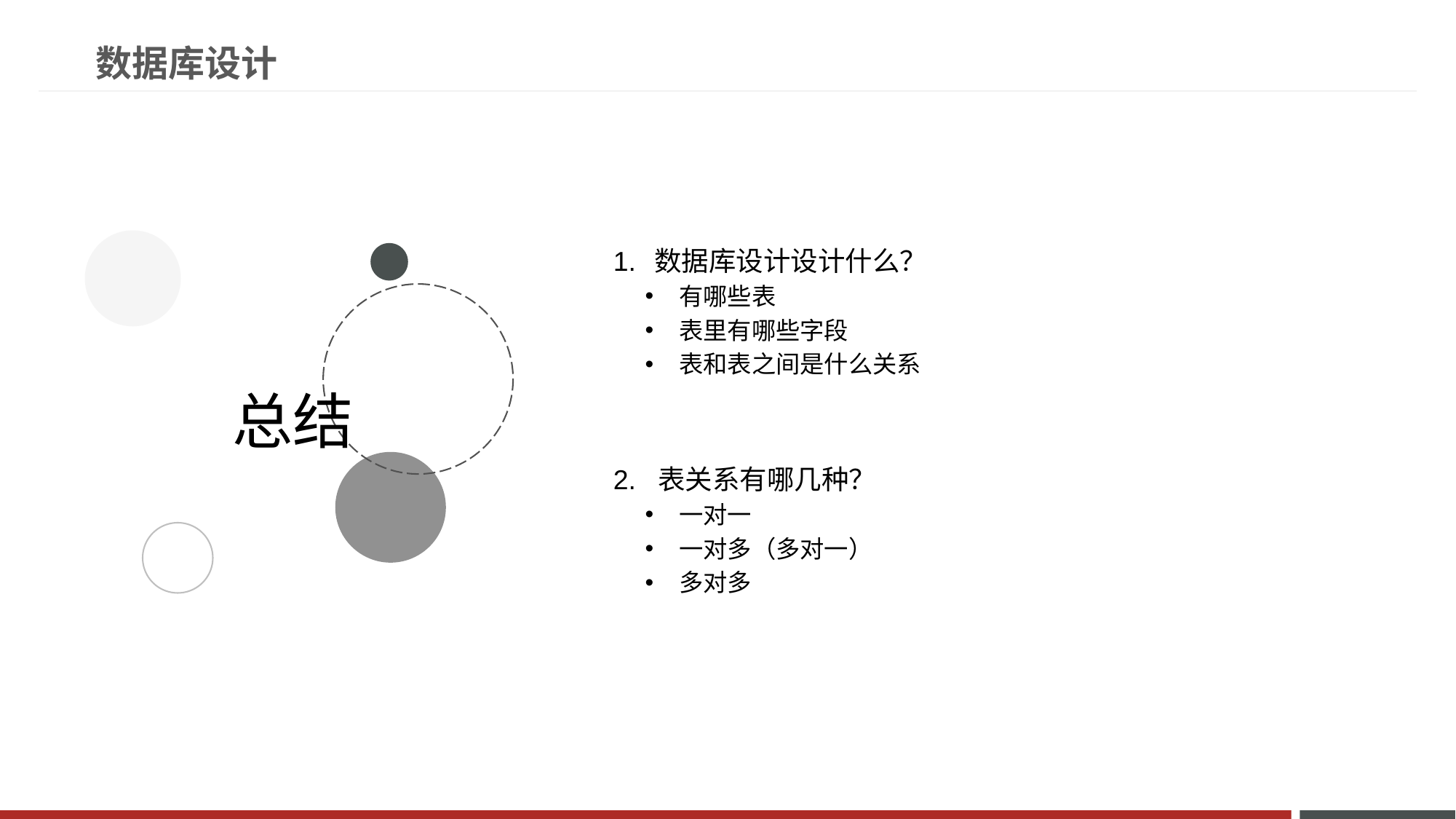

# 数据库设计
数据库设计设计什么？
有哪些表
表里有哪些字段
表和表之间是什么关系
2.  表关系有哪几种？
一对一
一对多（多对一）
多对多